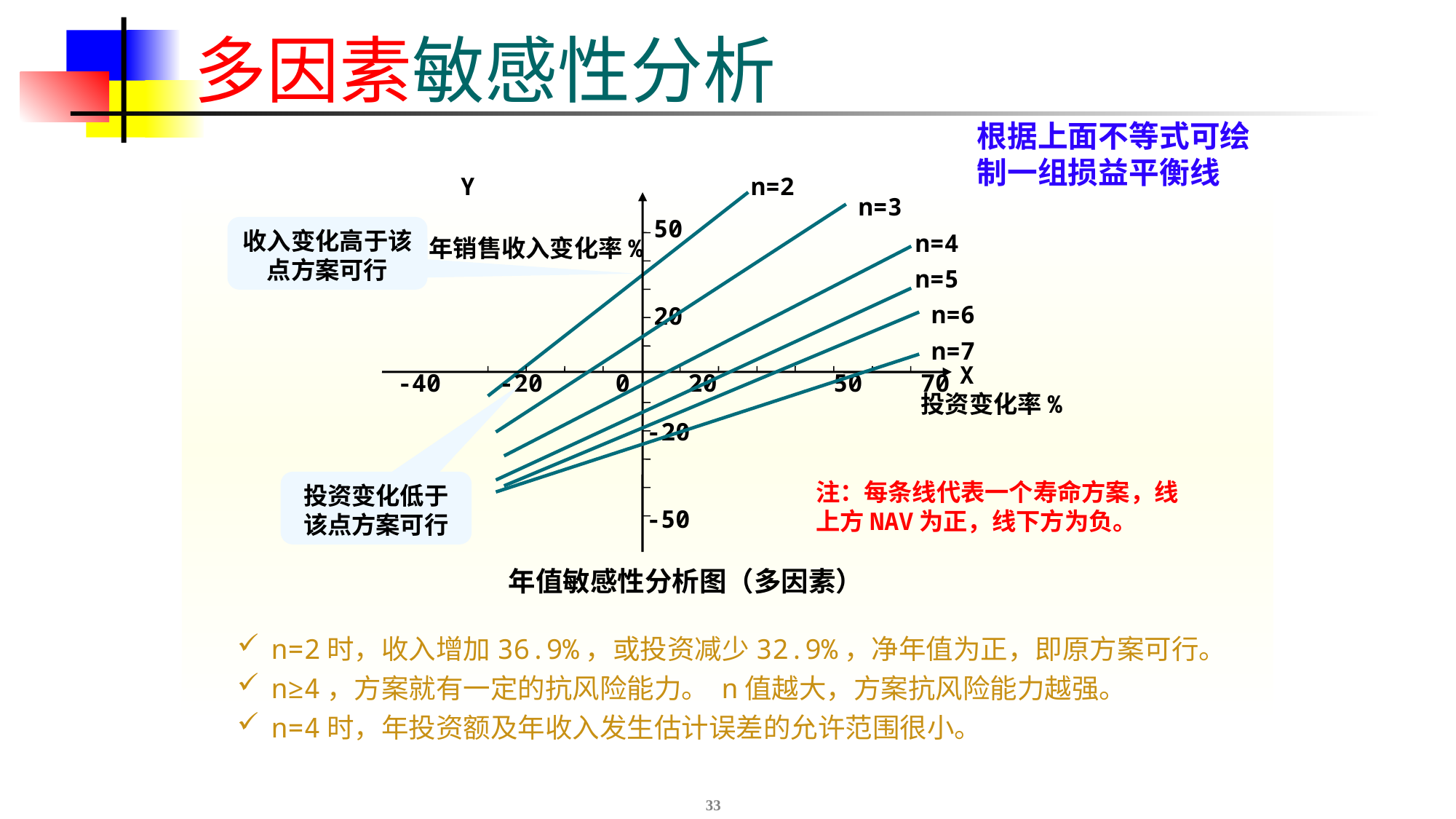

# 多因素敏感性分析
根据上面不等式可绘制一组损益平衡线
  Y
年销售收入变化率%

50

20

-20

-50

X
        投资变化率%
-40    -20     0    20        50    70

n=2

n=3

收入变化高于该点方案可行
n=4

n=5

n=6

n=7

投资变化低于该点方案可行
注：每条线代表一个寿命方案，线上方NAV为正，线下方为负。
年值敏感性分析图（多因素）
n=2时，收入增加36.9%，或投资减少32.9%，净年值为正，即原方案可行。
n≥4，方案就有一定的抗风险能力。 n值越大，方案抗风险能力越强。
n=4时，年投资额及年收入发生估计误差的允许范围很小。
33